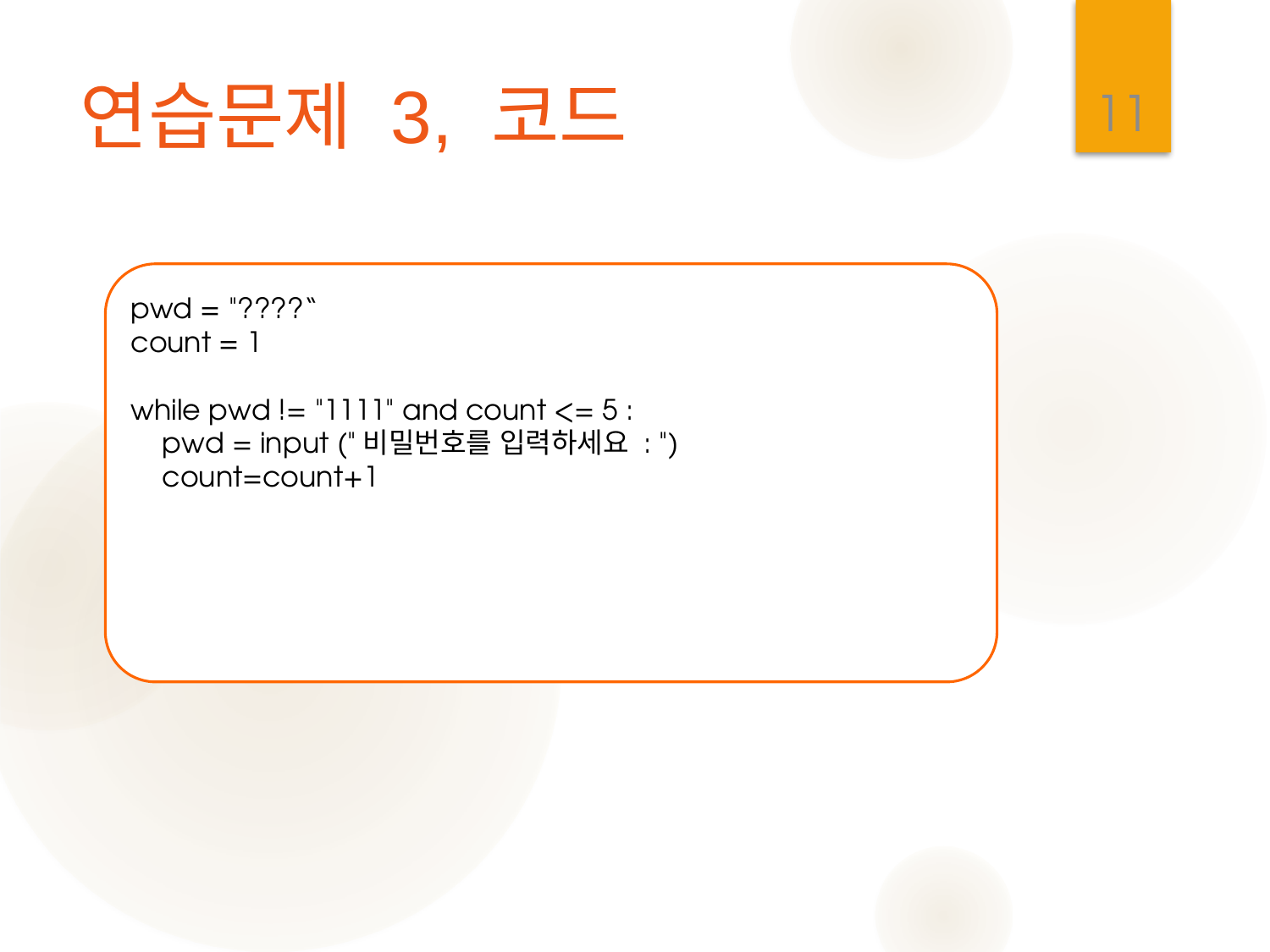

11
# 연습문제 3, 코드

pwd = "????“
count = 1

while pwd != "1111" and count <= 5 :
    pwd = input ("비밀번호를 입력하세요 : ")
    count=count+1